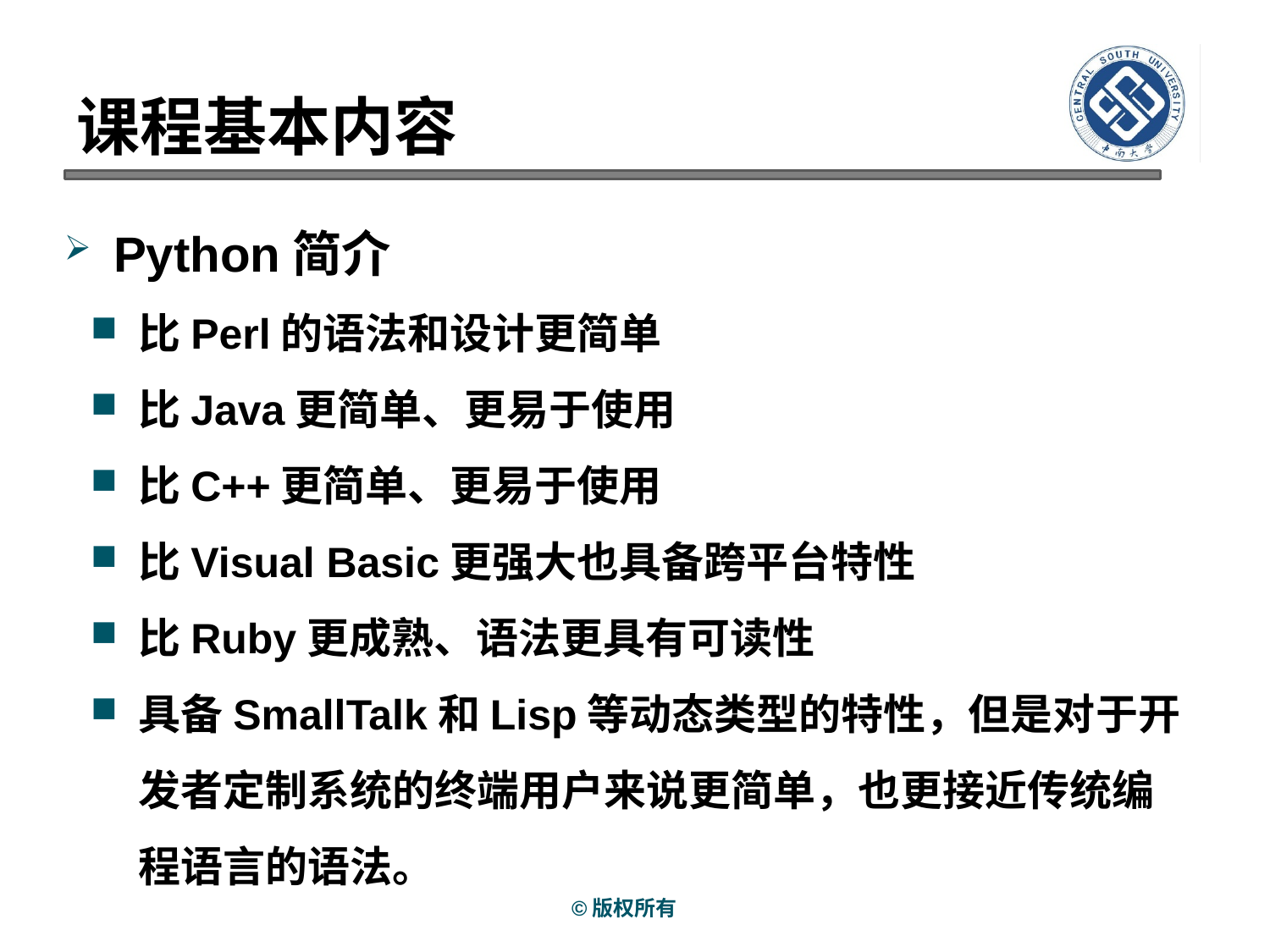

# 课程基本内容
Python简介
比Perl的语法和设计更简单
比Java更简单、更易于使用
比C++更简单、更易于使用
比Visual Basic更强大也具备跨平台特性
比Ruby更成熟、语法更具有可读性
具备SmallTalk和Lisp等动态类型的特性，但是对于开发者定制系统的终端用户来说更简单，也更接近传统编程语言的语法。